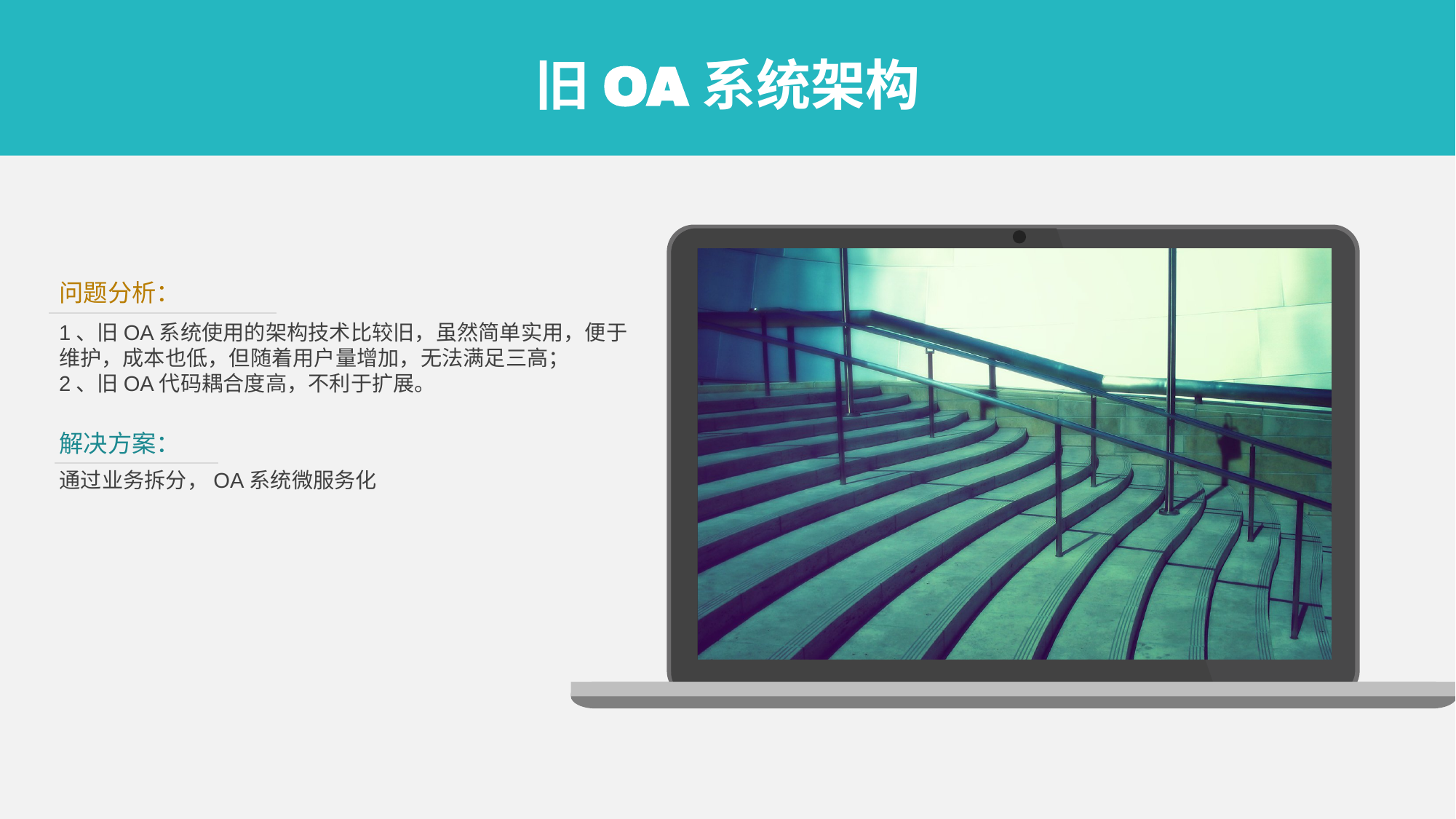

旧OA系统架构

问题分析：
1、旧OA系统使用的架构技术比较旧，虽然简单实用，便于维护，成本也低，但随着用户量增加，无法满足三高；
2、旧OA代码耦合度高，不利于扩展。
解决方案：
通过业务拆分，OA系统微服务化